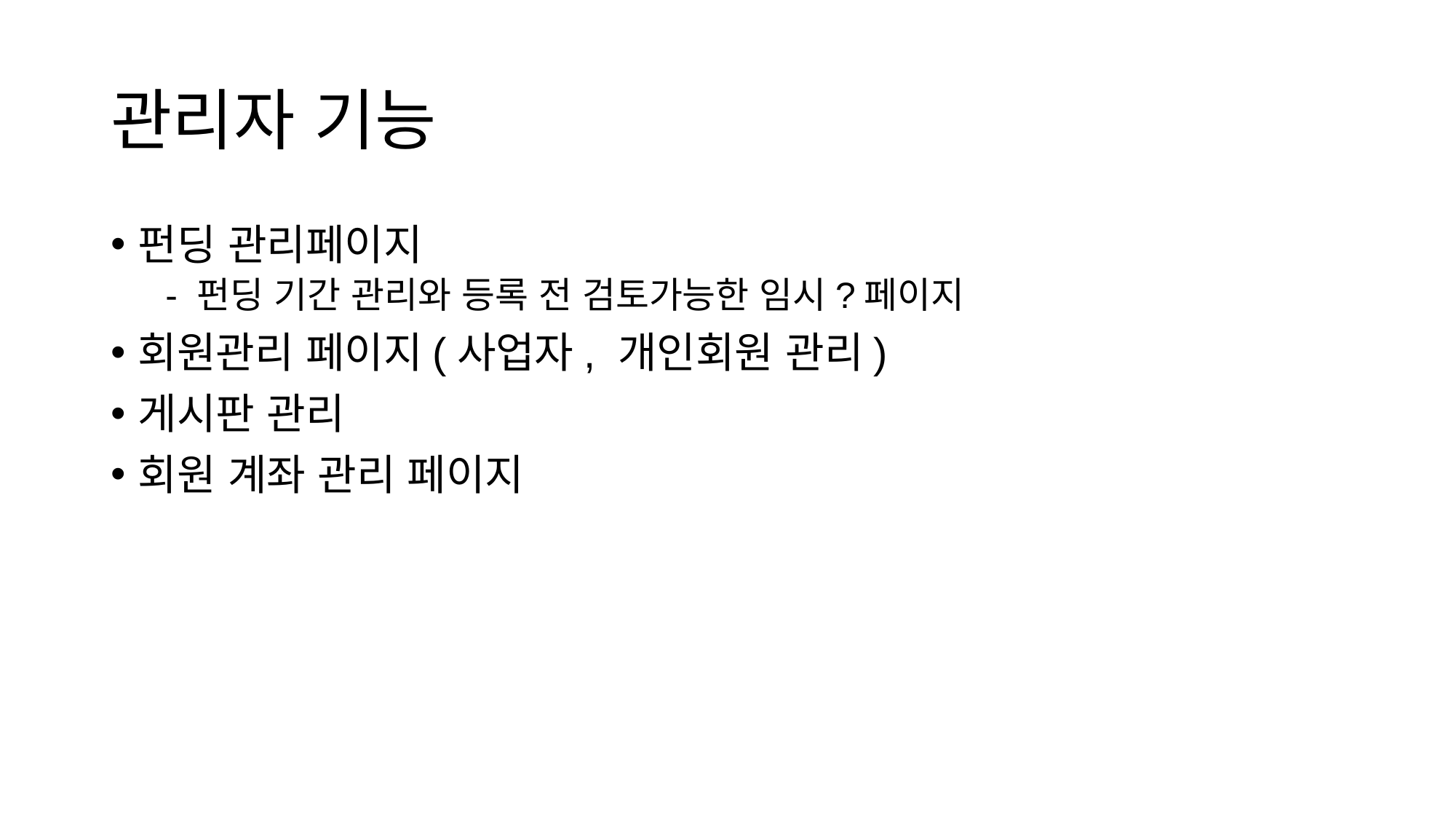

# 관리자 기능
펀딩 관리페이지
- 펀딩 기간 관리와 등록 전 검토가능한 임시?페이지
회원관리 페이지(사업자, 개인회원 관리)
게시판 관리
회원 계좌 관리 페이지